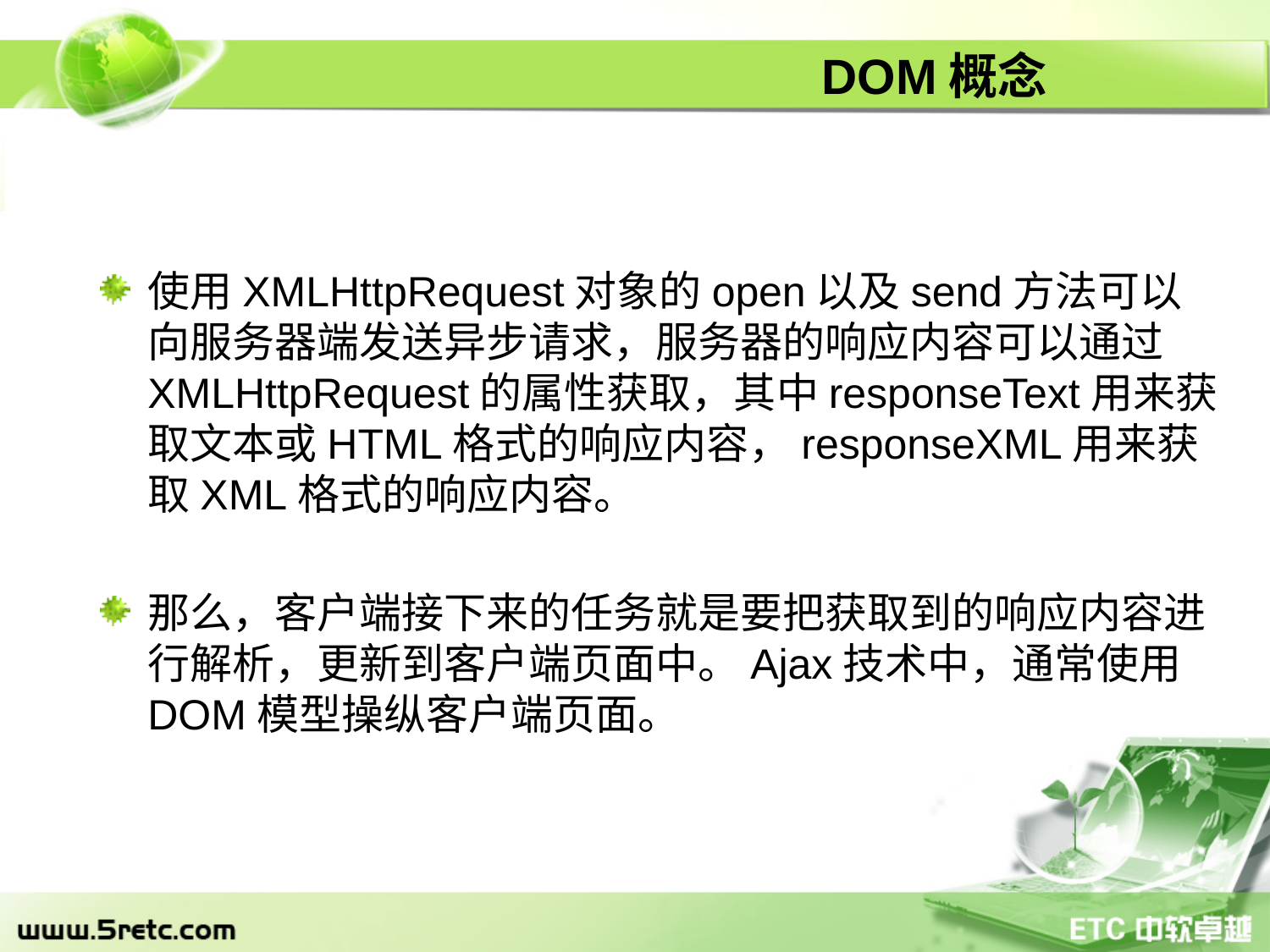

# DOM概念
使用XMLHttpRequest对象的open以及send方法可以向服务器端发送异步请求，服务器的响应内容可以通过XMLHttpRequest的属性获取，其中responseText用来获取文本或HTML格式的响应内容，responseXML用来获取XML格式的响应内容。

那么，客户端接下来的任务就是要把获取到的响应内容进行解析，更新到客户端页面中。Ajax技术中，通常使用DOM模型操纵客户端页面。